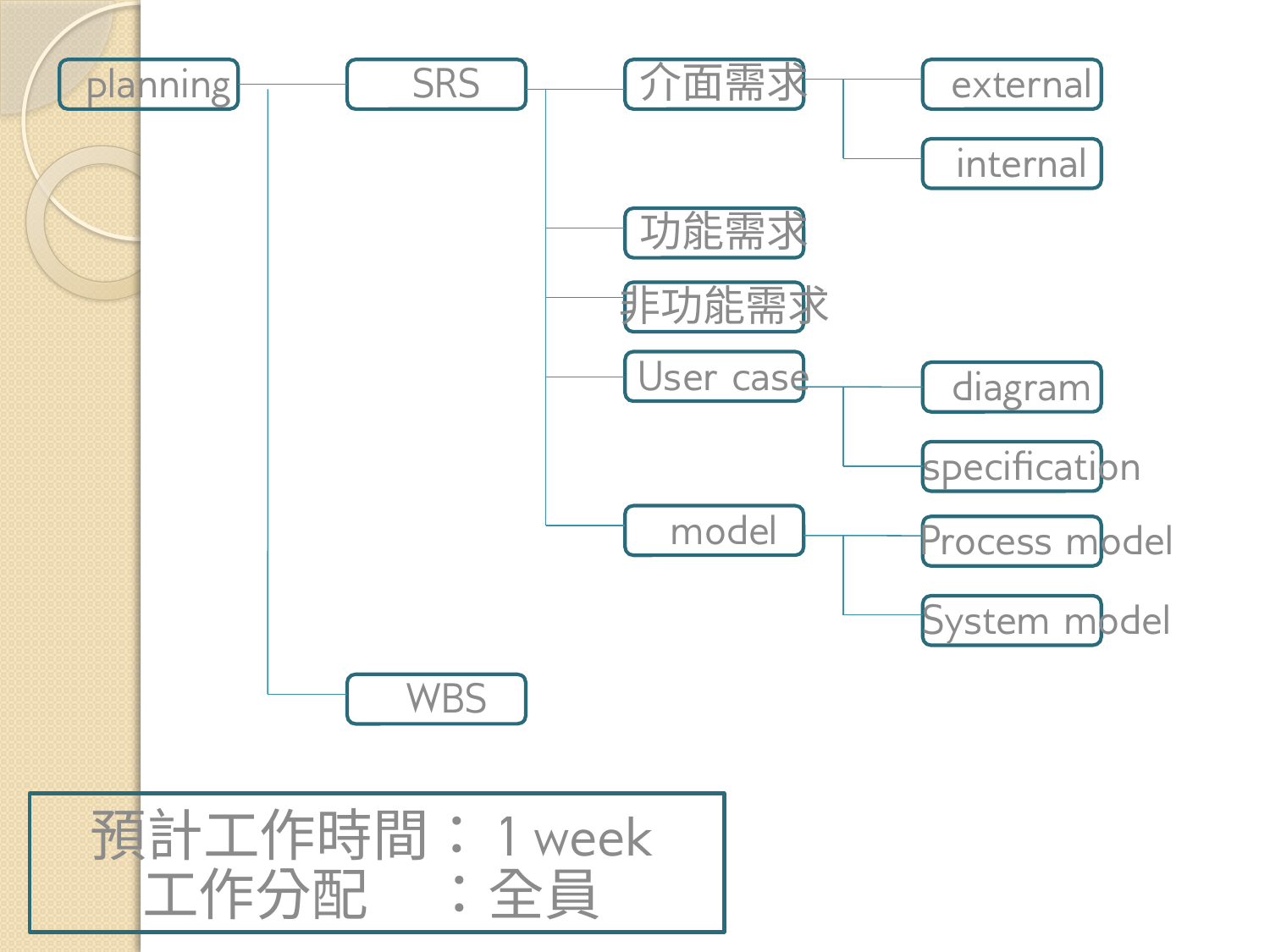

SRS
介面需求
external
planning

internal

功能需求

非功能需求

User case

diagram

specification

model

Process model

System model

WBS

預計工作時間：1 week
工作分配     ：全員